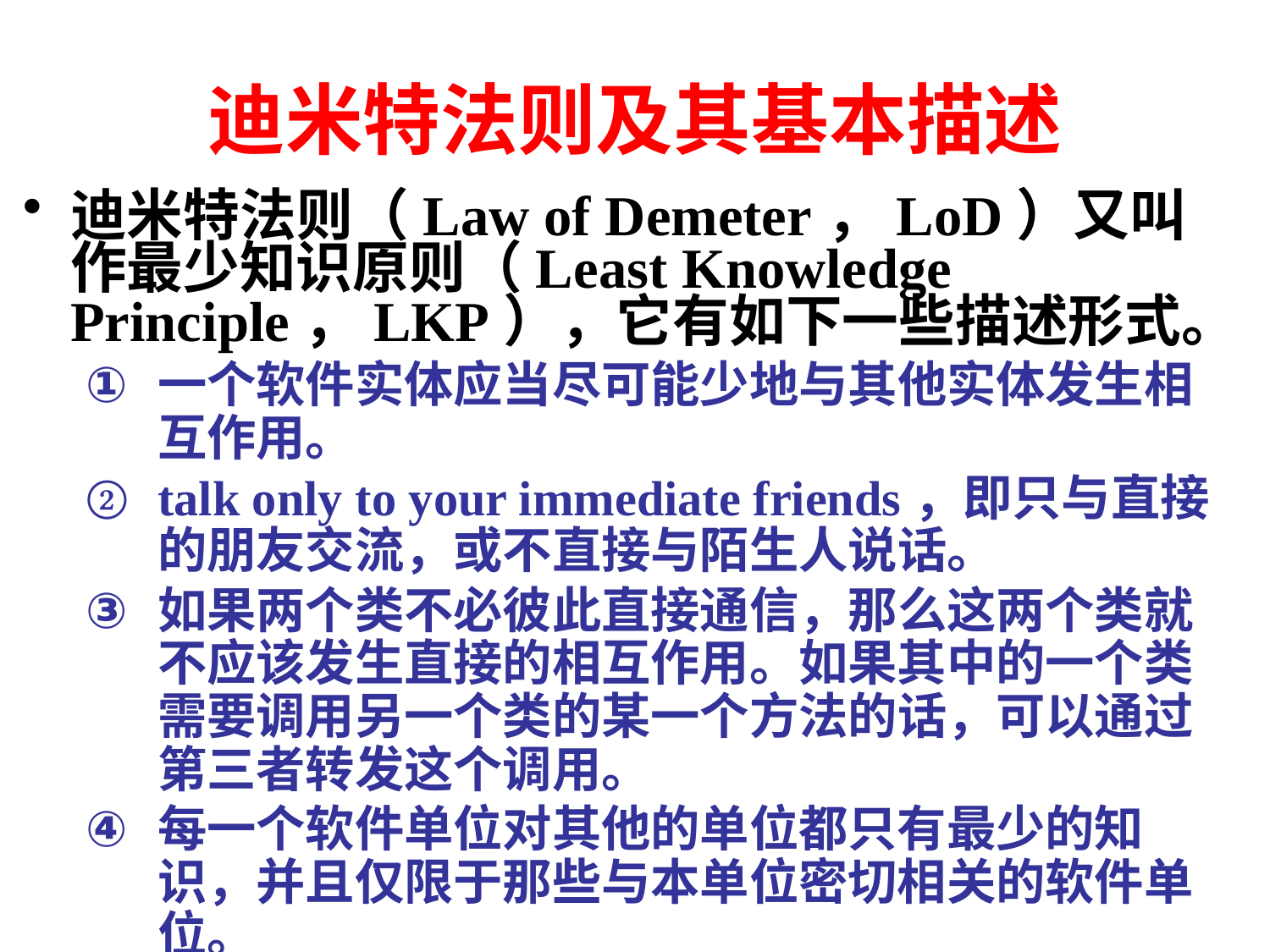

# 迪米特法则及其基本描述
迪米特法则（Law of Demeter，LoD）又叫作最少知识原则（Least Knowledge Principle，LKP），它有如下一些描述形式。
一个软件实体应当尽可能少地与其他实体发生相互作用。
talk only to your immediate friends，即只与直接的朋友交流，或不直接与陌生人说话。
如果两个类不必彼此直接通信，那么这两个类就不应该发生直接的相互作用。如果其中的一个类需要调用另一个类的某一个方法的话，可以通过第三者转发这个调用。
每一个软件单位对其他的单位都只有最少的知识，并且仅限于那些与本单位密切相关的软件单位。